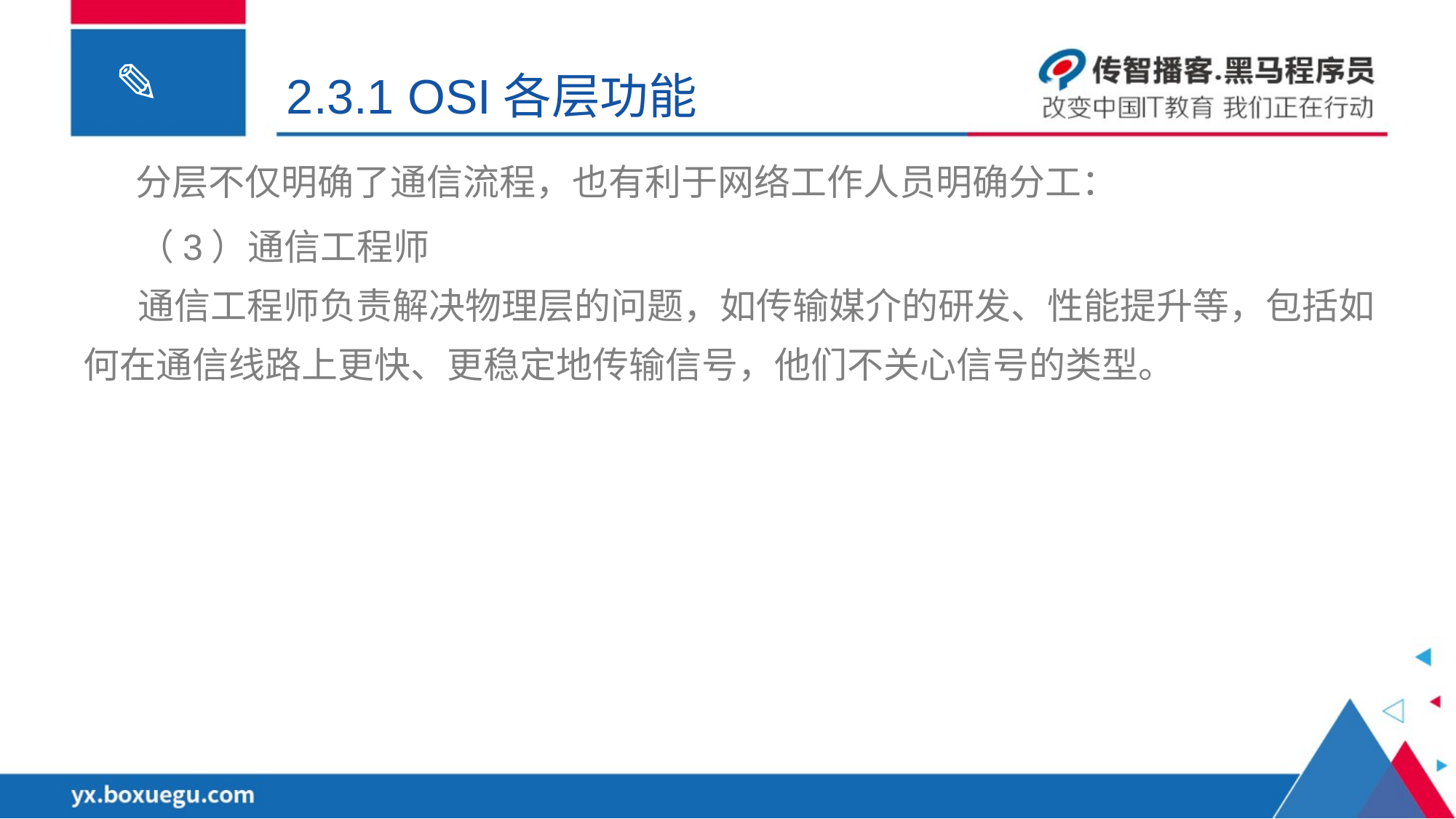

2.3.1 OSI各层功能
分层不仅明确了通信流程，也有利于网络工作人员明确分工：
（3）通信工程师
通信工程师负责解决物理层的问题，如传输媒介的研发、性能提升等，包括如何在通信线路上更快、更稳定地传输信号，他们不关心信号的类型。